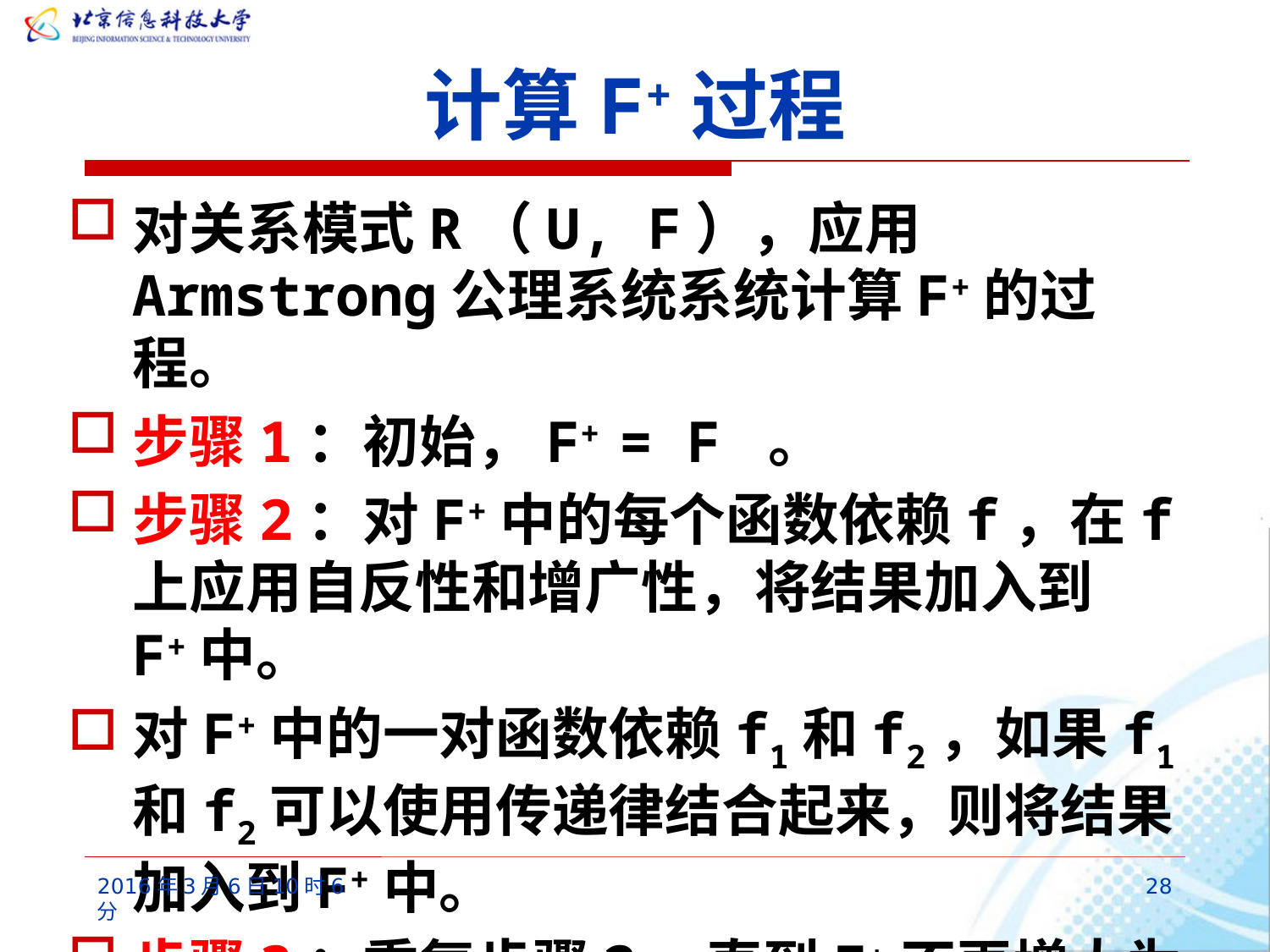

# 计算F+过程
对关系模式R（U, F），应用Armstrong公理系统系统计算F+的过程。
步骤1：初始，F+ = F 。
步骤2：对F+中的每个函数依赖f，在f上应用自反性和增广性，将结果加入到F+中。
对F+中的一对函数依赖f1和f2，如果f1和f2可以使用传递律结合起来，则将结果加入到F+中。
步骤3：重复步骤2，直到F+不再增大为止。
2016年3月6日10时6分
28